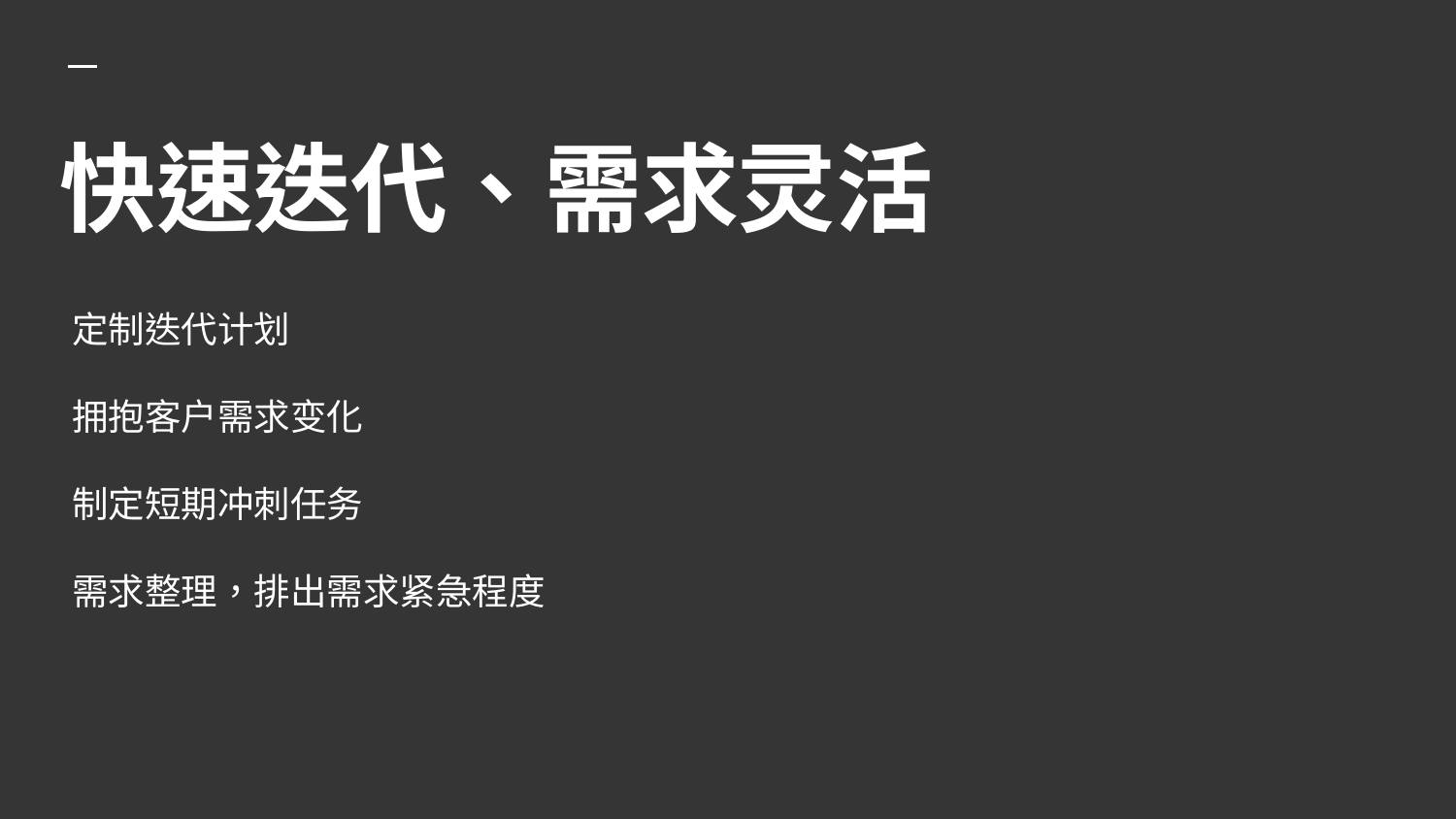

# 快速迭代、需求灵活

定制迭代计划

拥抱客户需求变化

制定短期冲刺任务

需求整理，排出需求紧急程度